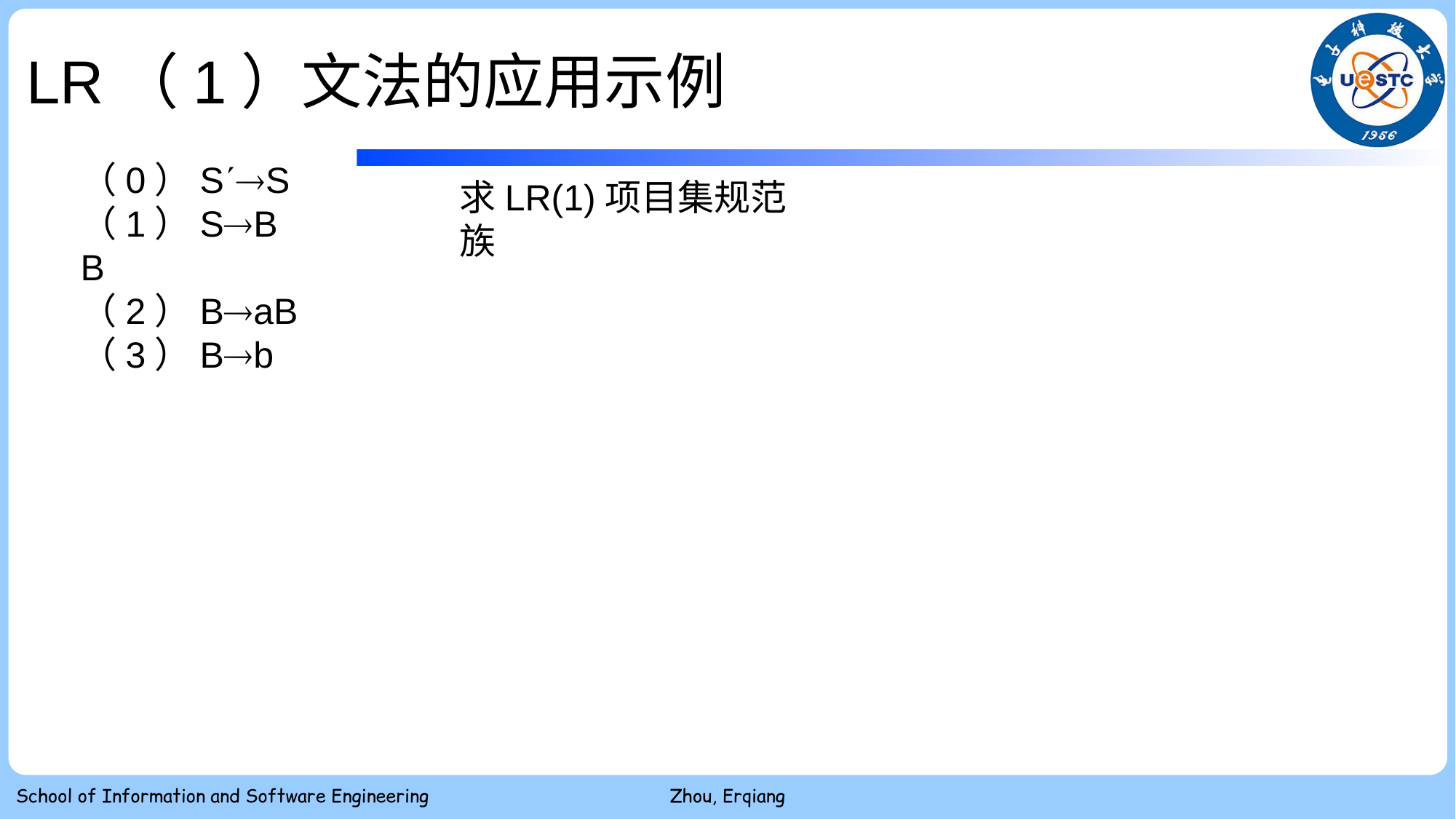

# LR（1）文法的应用示例
（0）S′→S
（1）S→BB
（2）B→aB
（3）B→b
求LR(1)项目集规范族
School of Information and Software Engineering
Zhou, Erqiang
13